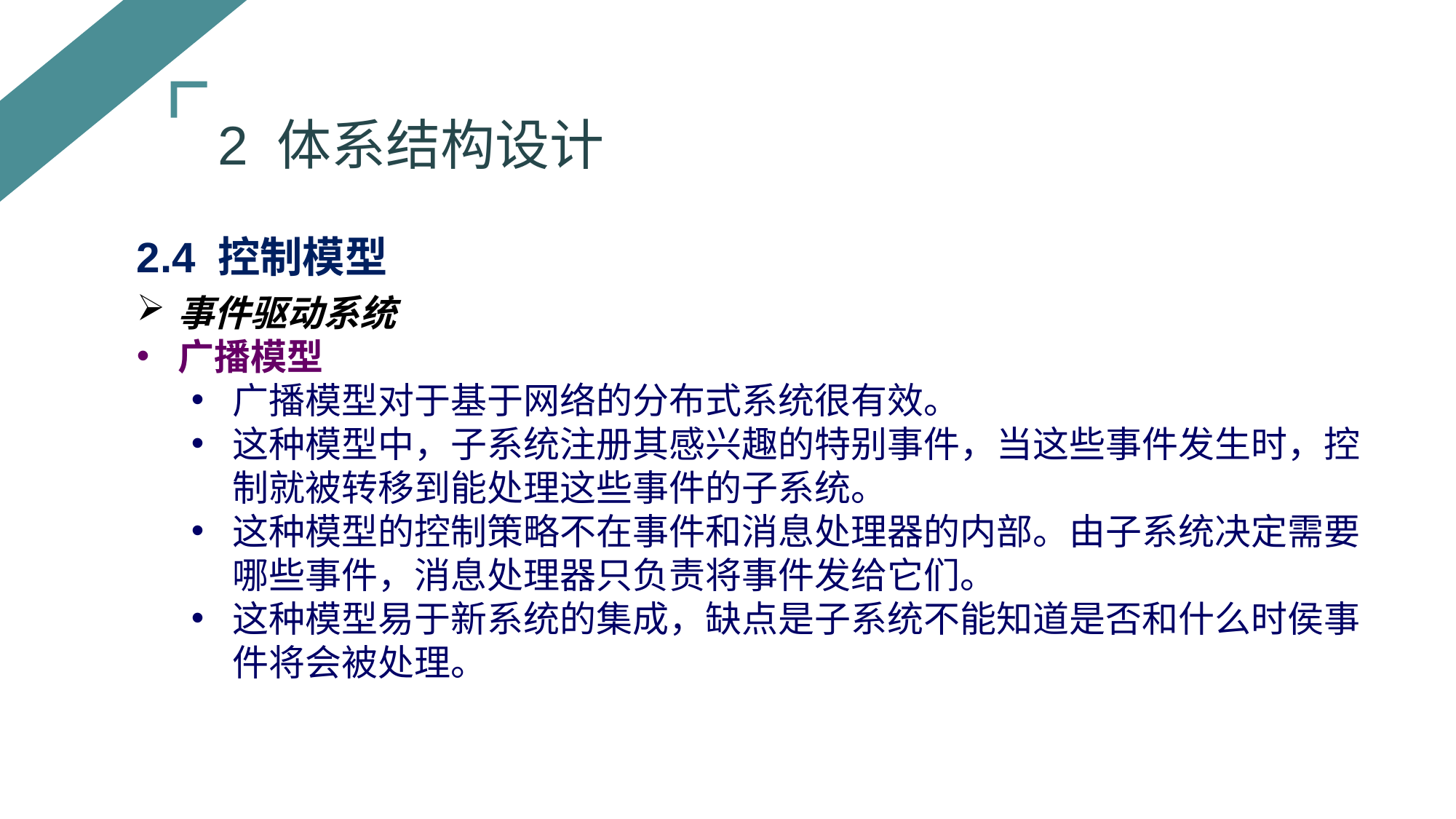

2 体系结构设计
2.4 控制模型
事件驱动系统
广播模型
广播模型对于基于网络的分布式系统很有效。
这种模型中，子系统注册其感兴趣的特别事件，当这些事件发生时，控制就被转移到能处理这些事件的子系统。
这种模型的控制策略不在事件和消息处理器的内部。由子系统决定需要哪些事件，消息处理器只负责将事件发给它们。
这种模型易于新系统的集成，缺点是子系统不能知道是否和什么时侯事件将会被处理。